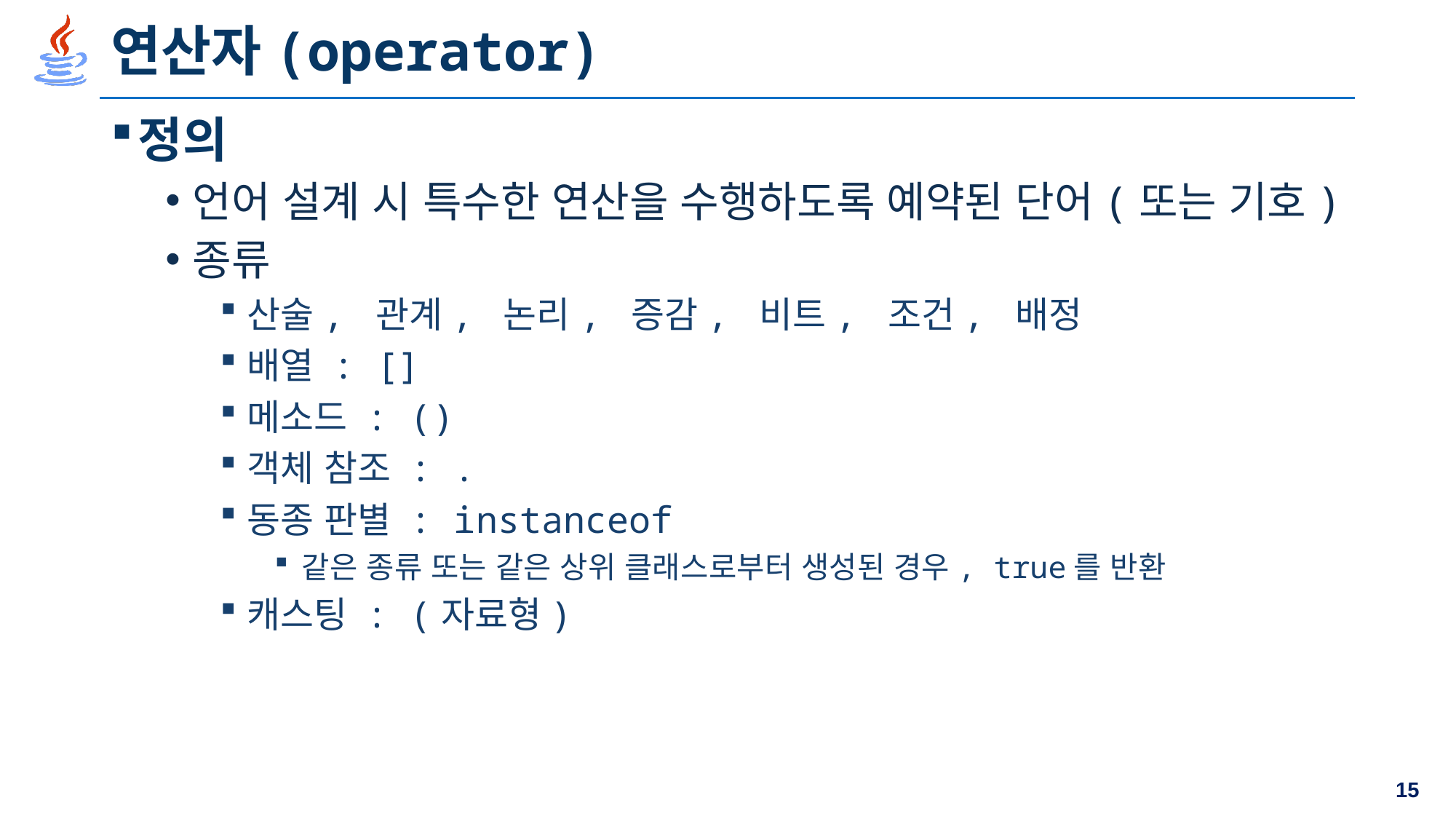

# 연산자(operator)
정의
언어 설계 시 특수한 연산을 수행하도록 예약된 단어(또는 기호)
종류
산술, 관계, 논리, 증감, 비트, 조건, 배정
배열 : []
메소드 : ()
객체 참조 : .
동종 판별 : instanceof
같은 종류 또는 같은 상위 클래스로부터 생성된 경우, true를 반환
캐스팅 : (자료형)

15